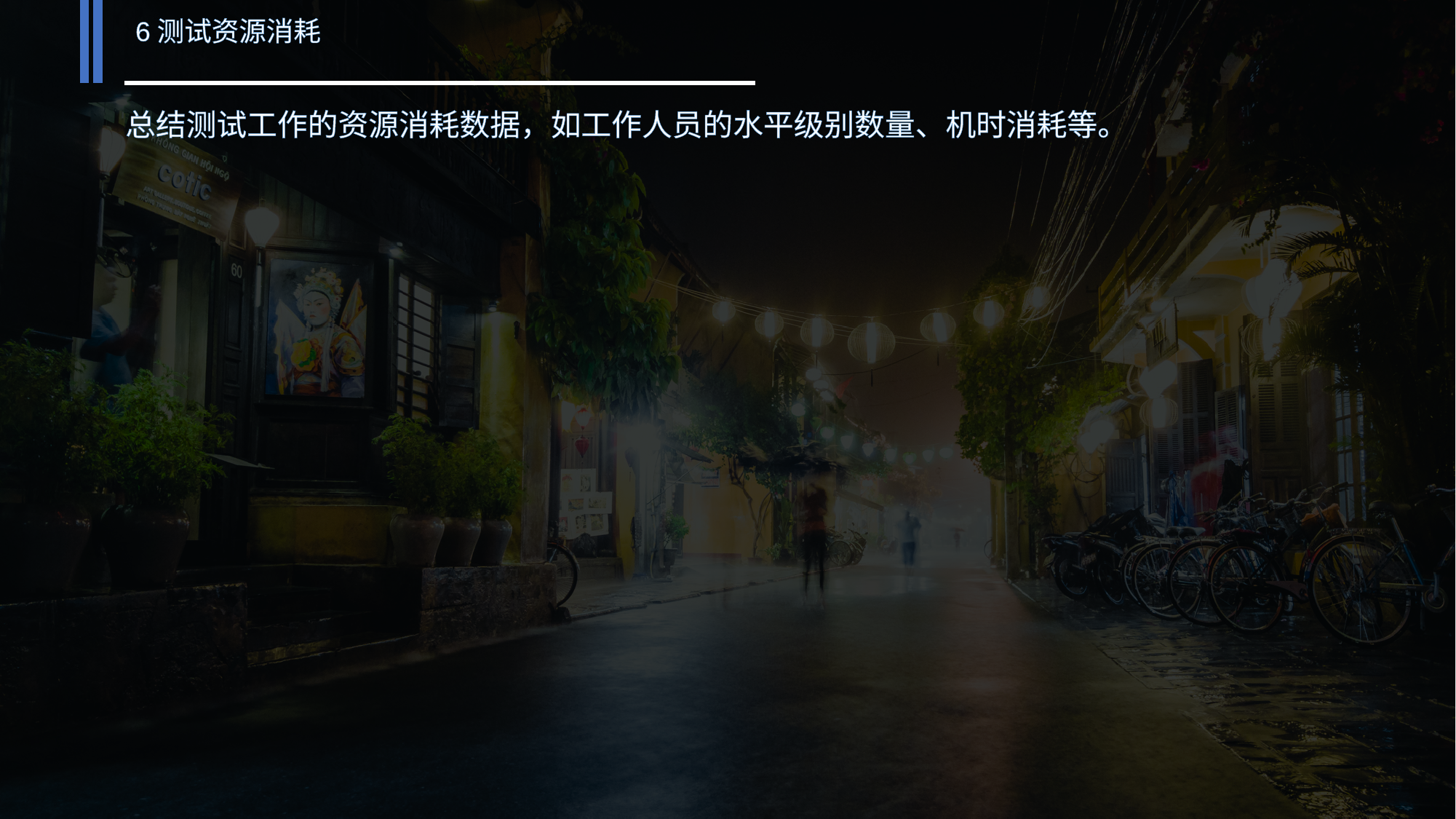

6测试资源消耗
总结测试工作的资源消耗数据，如工作人员的水平级别数量、机时消耗等。